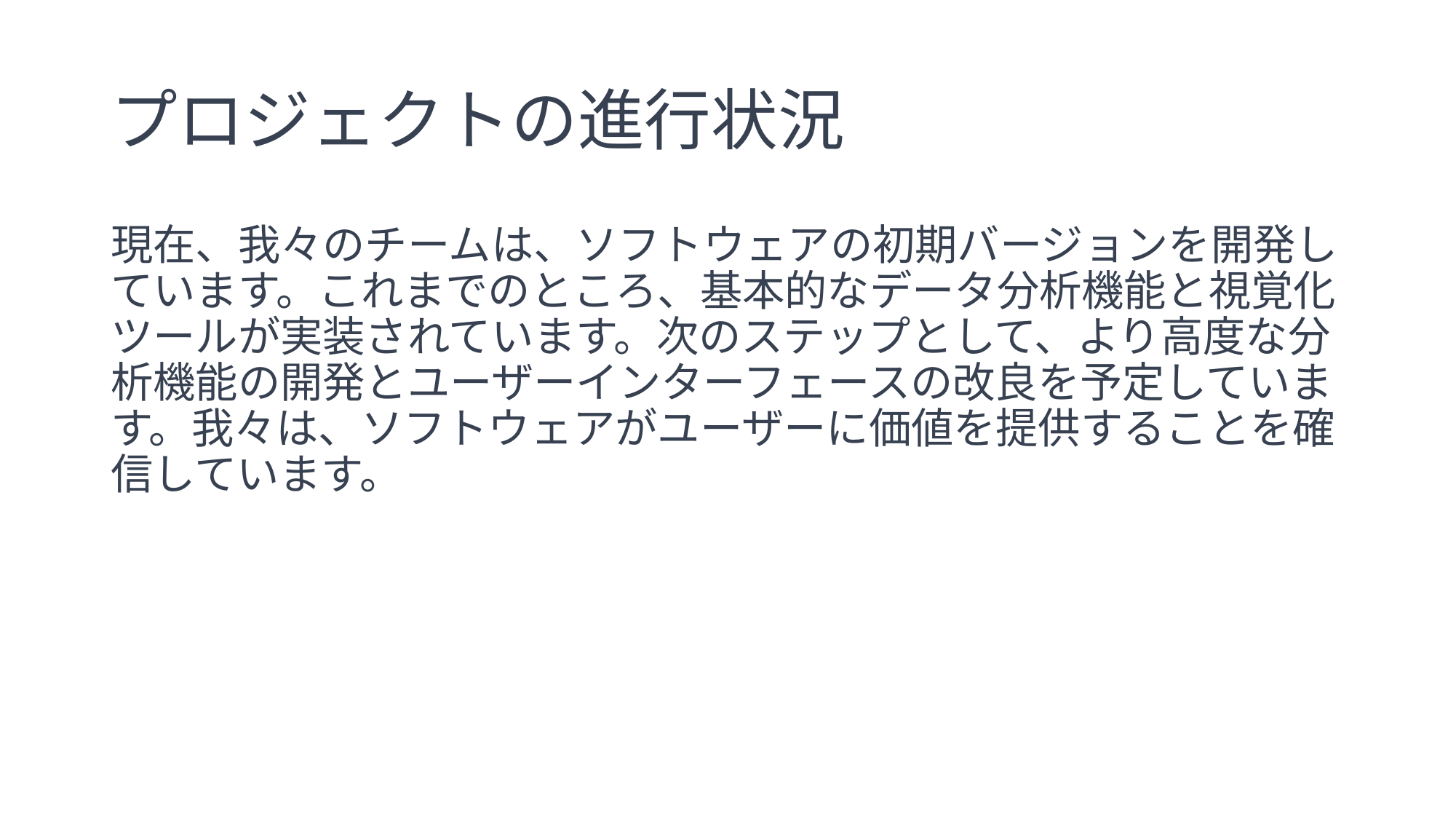

# プロジェクトの進行状況
現在、我々のチームは、ソフトウェアの初期バージョンを開発しています。これまでのところ、基本的なデータ分析機能と視覚化ツールが実装されています。次のステップとして、より高度な分析機能の開発とユーザーインターフェースの改良を予定しています。我々は、ソフトウェアがユーザーに価値を提供することを確信しています。